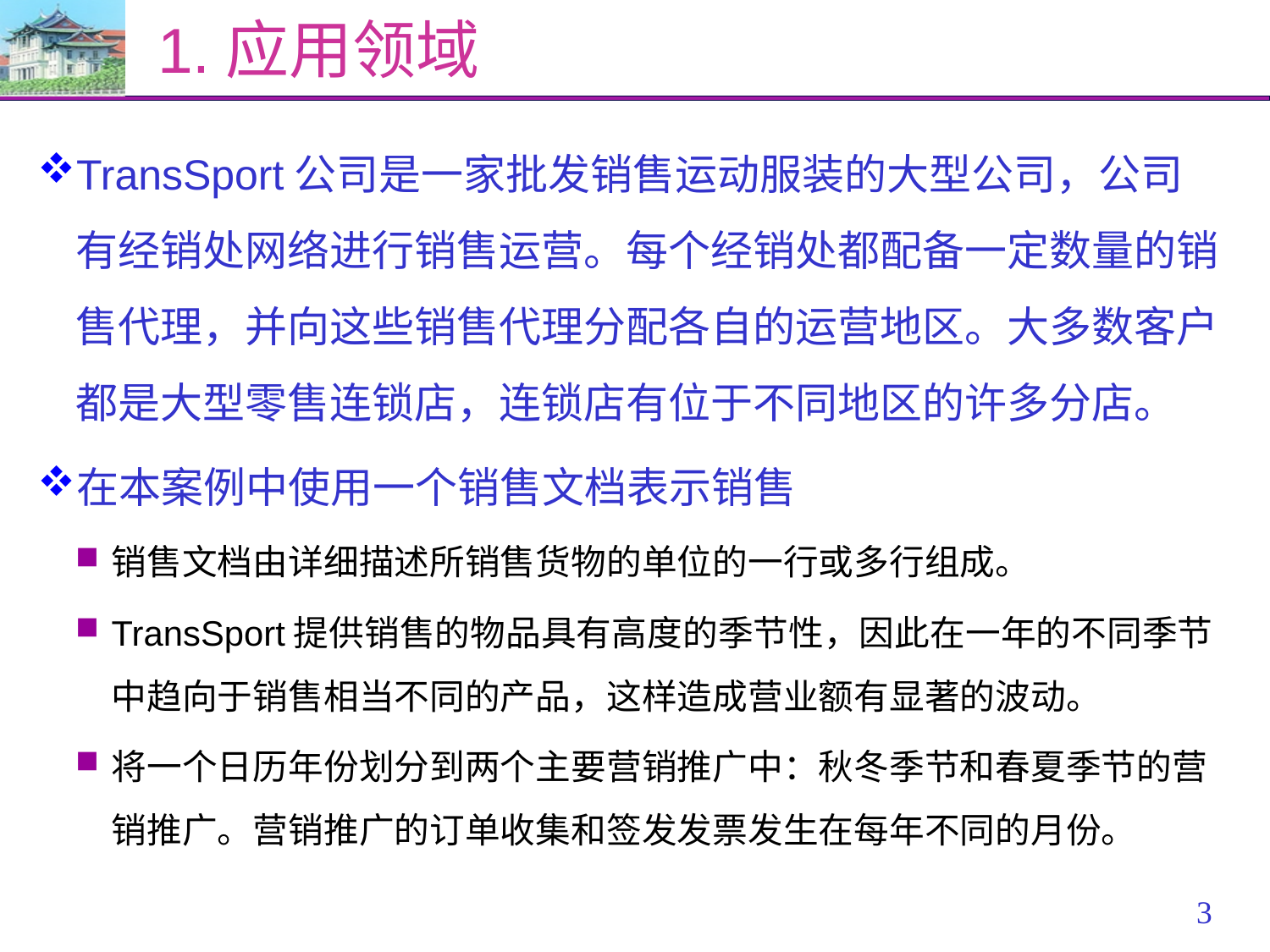

# 1.应用领域
TransSport公司是一家批发销售运动服装的大型公司，公司有经销处网络进行销售运营。每个经销处都配备一定数量的销售代理，并向这些销售代理分配各自的运营地区。大多数客户都是大型零售连锁店，连锁店有位于不同地区的许多分店。
在本案例中使用一个销售文档表示销售
销售文档由详细描述所销售货物的单位的一行或多行组成。
TransSport提供销售的物品具有高度的季节性，因此在一年的不同季节中趋向于销售相当不同的产品，这样造成营业额有显著的波动。
将一个日历年份划分到两个主要营销推广中：秋冬季节和春夏季节的营销推广。营销推广的订单收集和签发发票发生在每年不同的月份。

3